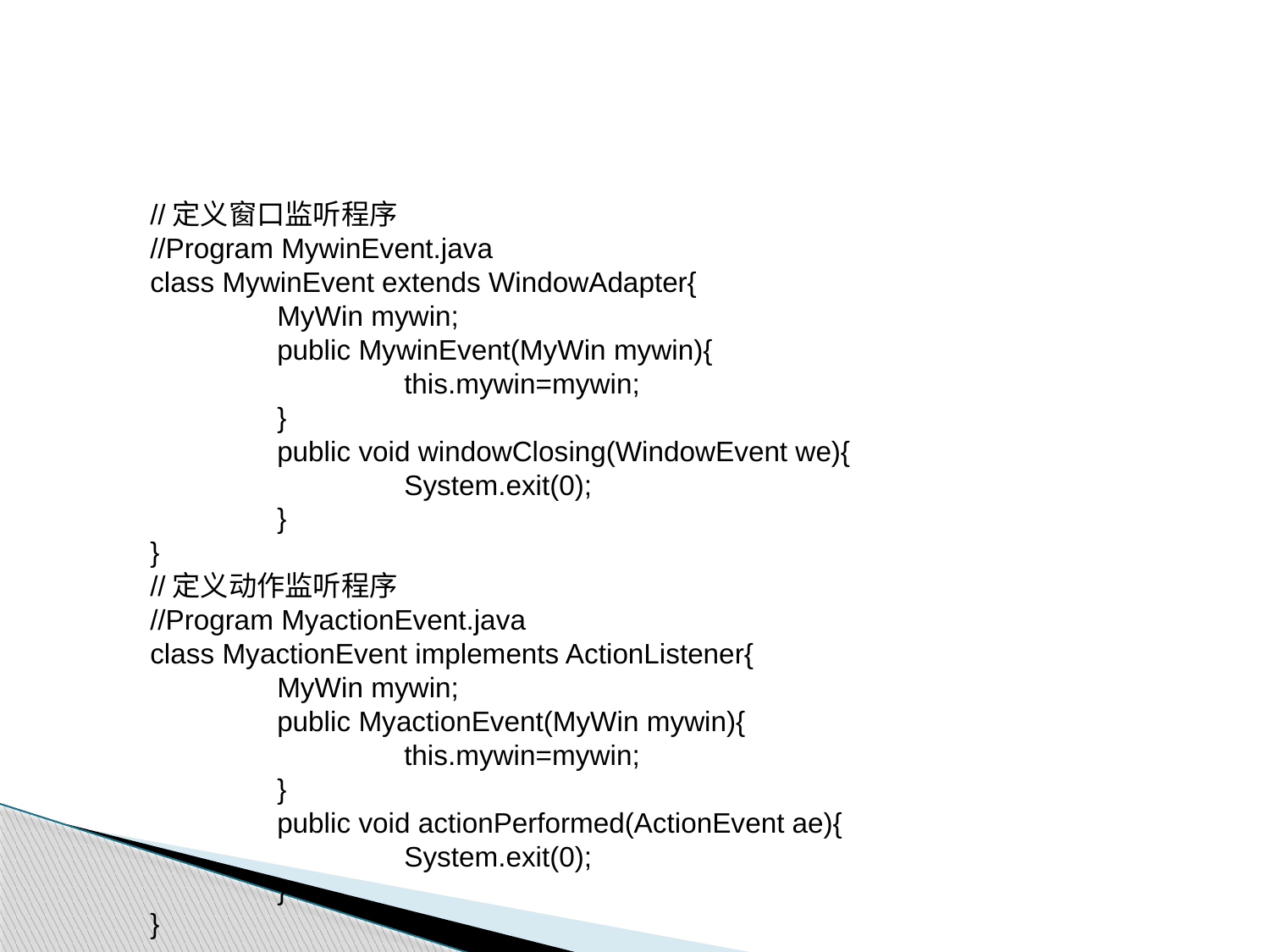

//定义窗口监听程序
//Program MywinEvent.java
class MywinEvent extends WindowAdapter{
	MyWin mywin;
	public MywinEvent(MyWin mywin){
		this.mywin=mywin;
	}
	public void windowClosing(WindowEvent we){
		System.exit(0);
	}
}
//定义动作监听程序
//Program MyactionEvent.java
class MyactionEvent implements ActionListener{
	MyWin mywin;
	public MyactionEvent(MyWin mywin){
		this.mywin=mywin;
	}
	public void actionPerformed(ActionEvent ae){
		System.exit(0);
	}
}